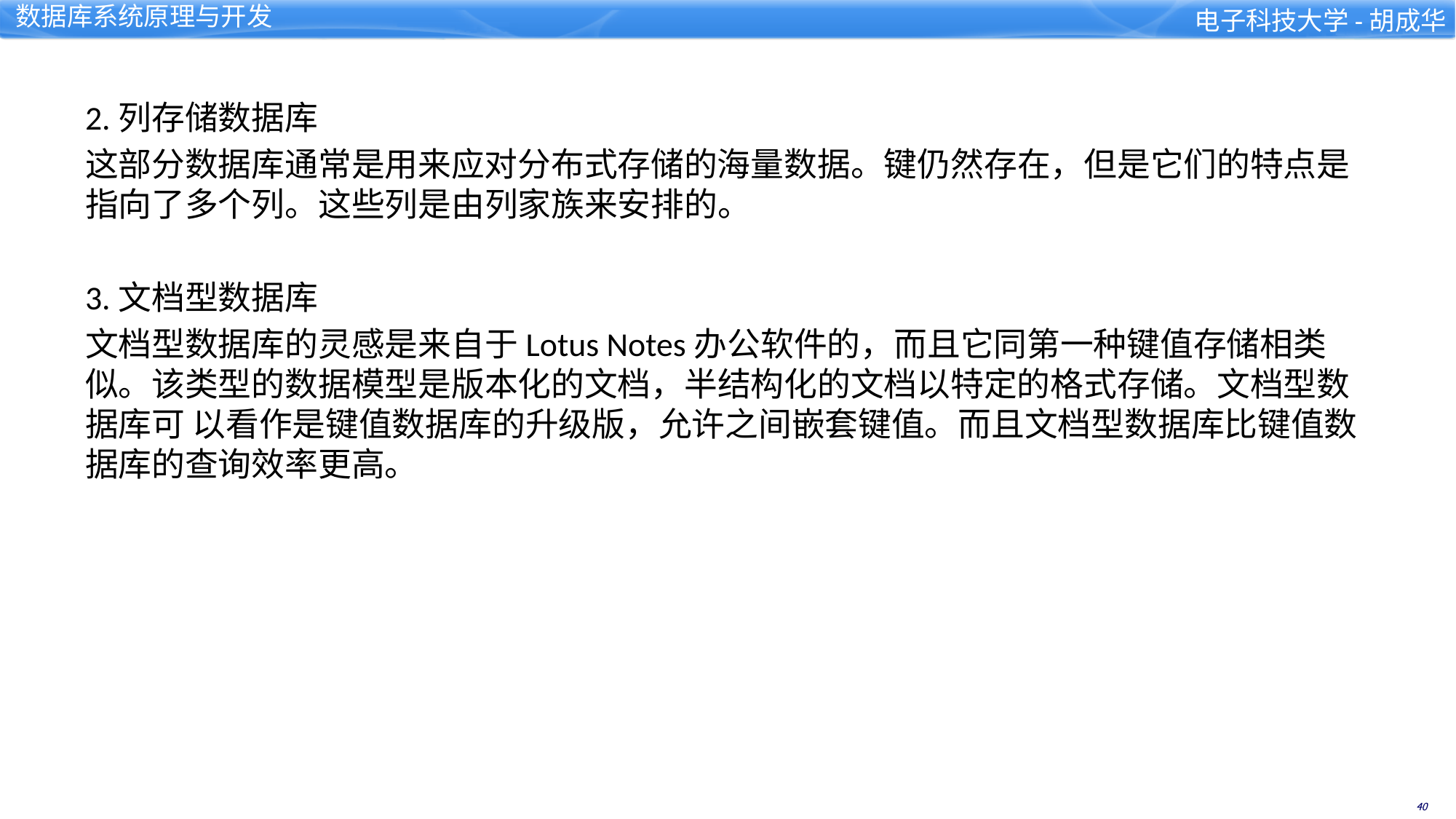

2.列存储数据库
这部分数据库通常是用来应对分布式存储的海量数据。键仍然存在，但是它们的特点是指向了多个列。这些列是由列家族来安排的。

3.文档型数据库
文档型数据库的灵感是来自于Lotus Notes办公软件的，而且它同第一种键值存储相类似。该类型的数据模型是版本化的文档，半结构化的文档以特定的格式存储。文档型数据库可 以看作是键值数据库的升级版，允许之间嵌套键值。而且文档型数据库比键值数据库的查询效率更高。